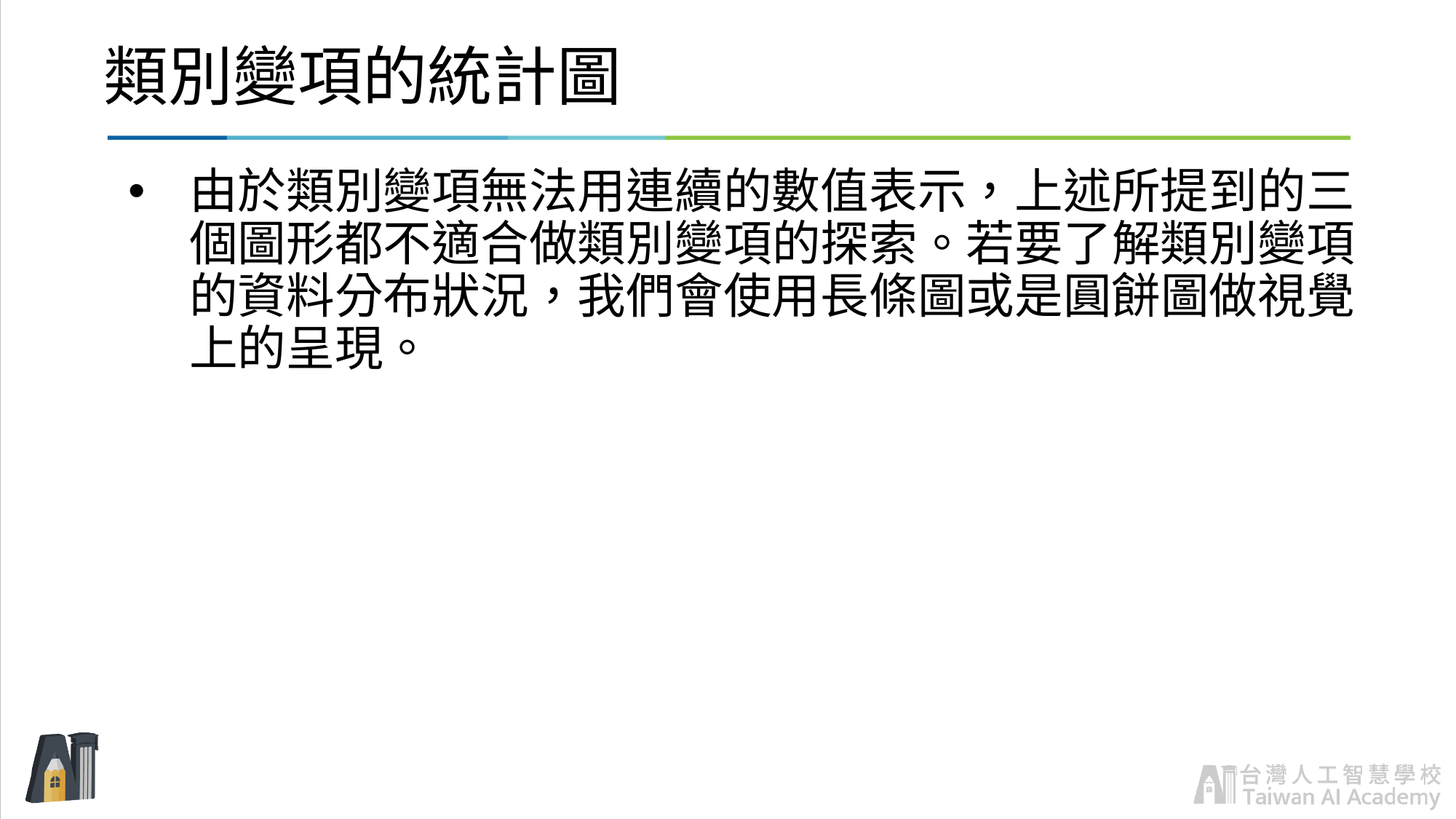

# 類別變項的統計圖
由於類別變項無法用連續的數值表示，上述所提到的三個圖形都不適合做類別變項的探索。若要了解類別變項的資料分布狀況，我們會使用長條圖或是圓餅圖做視覺上的呈現。